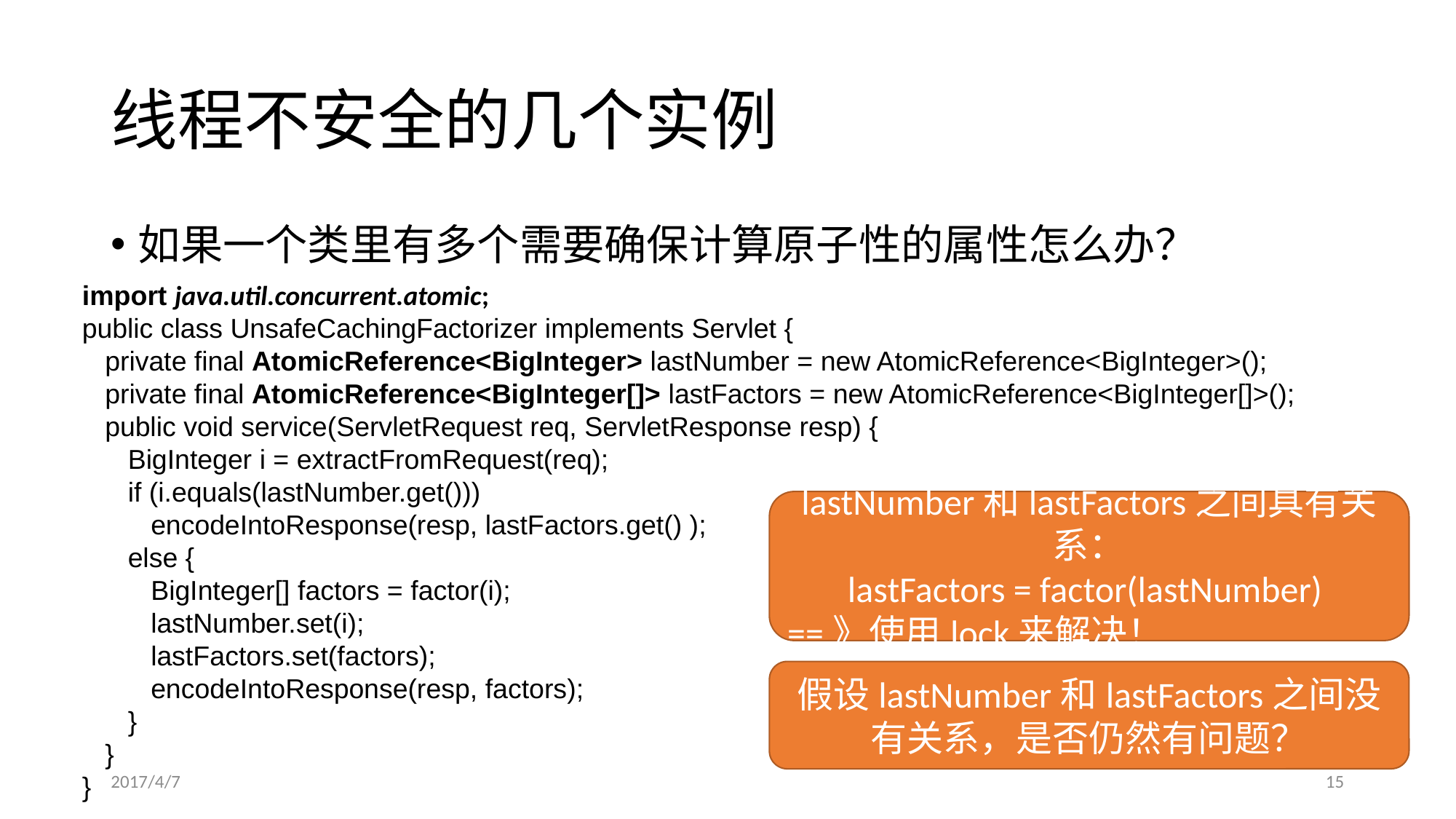

# 线程不安全的几个实例
如果一个类里有多个需要确保计算原子性的属性怎么办？

import java.util.concurrent.atomic;
public class UnsafeCachingFactorizer implements Servlet {
   private final AtomicReference<BigInteger> lastNumber = new AtomicReference<BigInteger>();
   private final AtomicReference<BigInteger[]> lastFactors = new AtomicReference<BigInteger[]>();
   public void service(ServletRequest req, ServletResponse resp) {
      BigInteger i = extractFromRequest(req);
      if (i.equals(lastNumber.get()))
         encodeIntoResponse(resp, lastFactors.get() );
      else {
         BigInteger[] factors = factor(i);
         lastNumber.set(i);
         lastFactors.set(factors);
         encodeIntoResponse(resp, factors);
      }
   }
}
lastNumber和lastFactors之间具有关系：
lastFactors = factor(lastNumber)
==》使用lock来解决！
假设lastNumber和lastFactors之间没有关系，是否仍然有问题？
2017/4/7
15